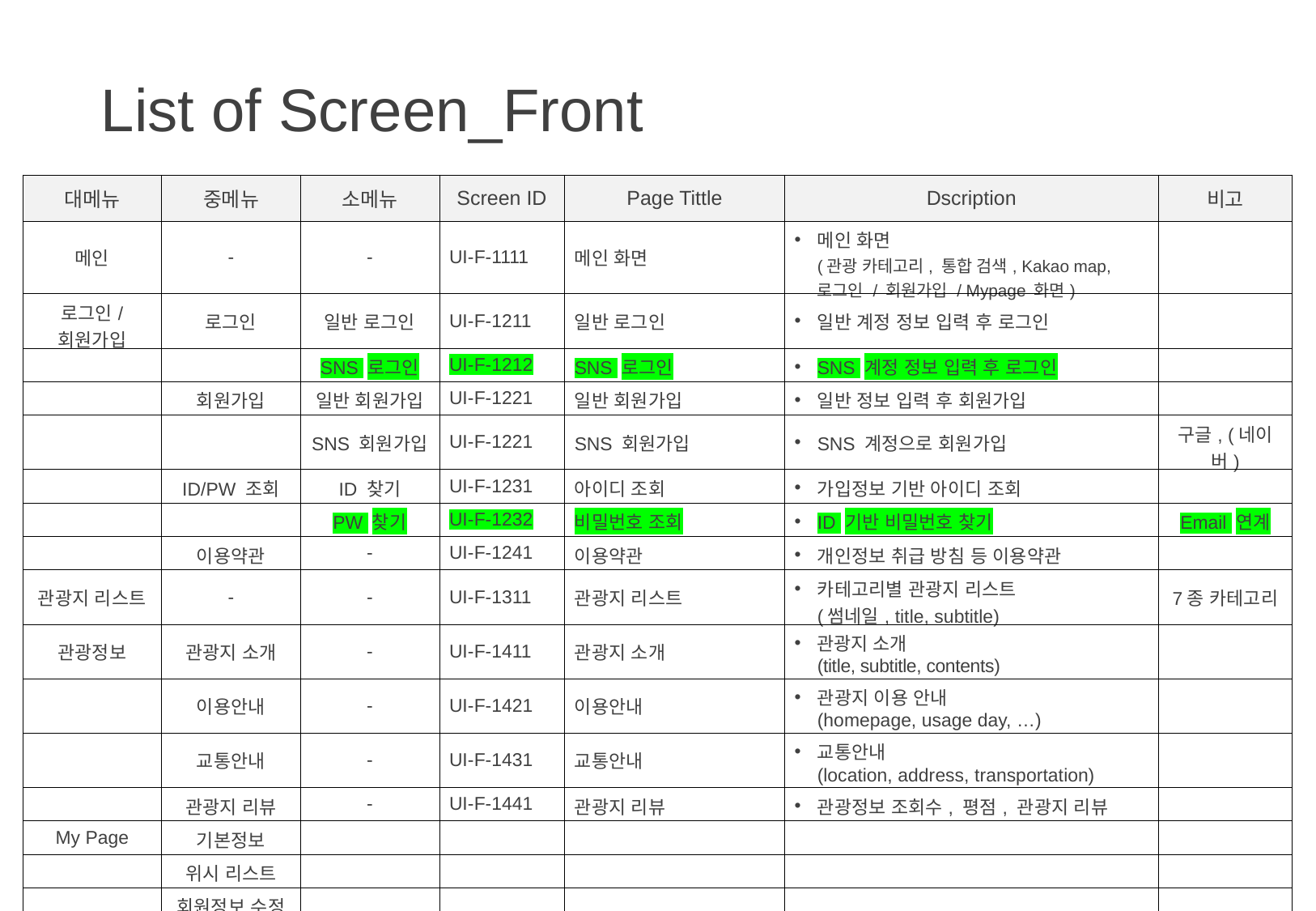

List of Screen_Front
| 대메뉴 | 중메뉴 | 소메뉴 | Screen ID | Page Tittle | Dscription | 비고 |
| --- | --- | --- | --- | --- | --- | --- |
| 메인 | - | - | UI-F-1111 | 메인 화면 | 메인 화면 (관광 카테고리, 통합 검색, Kakao map, 로그인 / 회원가입 / Mypage 화면) |  |
| 로그인/ 회원가입 | 로그인 | 일반 로그인 | UI-F-1211 | 일반 로그인 | 일반 계정 정보 입력 후 로그인 |  |
|  |  | SNS 로그인 | UI-F-1212 | SNS 로그인 | SNS 계정 정보 입력 후 로그인 |  |
|  | 회원가입 | 일반 회원가입 | UI-F-1221 | 일반 회원가입 | 일반 정보 입력 후 회원가입 |  |
|  |  | SNS 회원가입 | UI-F-1221 | SNS 회원가입 | SNS 계정으로 회원가입 | 구글, (네이버) |
|  | ID/PW 조회 | ID 찾기 | UI-F-1231 | 아이디 조회 | 가입정보 기반 아이디 조회 |  |
|  |  | PW 찾기 | UI-F-1232 | 비밀번호 조회 | ID 기반 비밀번호 찾기 | Email 연계 |
|  | 이용약관 | - | UI-F-1241 | 이용약관 | 개인정보 취급 방침 등 이용약관 |  |
| 관광지 리스트 | - | - | UI-F-1311 | 관광지 리스트 | 카테고리별 관광지 리스트 (썸네일, title, subtitle) | 7종 카테고리 |
| 관광정보 | 관광지 소개 | - | UI-F-1411 | 관광지 소개 | 관광지 소개 (title, subtitle, contents) |  |
|  | 이용안내 | - | UI-F-1421 | 이용안내 | 관광지 이용 안내 (homepage, usage day, …) |  |
|  | 교통안내 | - | UI-F-1431 | 교통안내 | 교통안내 (location, address, transportation) |  |
|  | 관광지 리뷰 | - | UI-F-1441 | 관광지 리뷰 | 관광정보 조회수, 평점, 관광지 리뷰 |  |
| My Page | 기본정보 |  |  |  |  |  |
|  | 위시 리스트 |  |  |  |  |  |
|  | 회원정보 수정 |  |  |  |  |  |
|  |  |  |  |  |  |  |
|  |  |  |  |  |  |  |